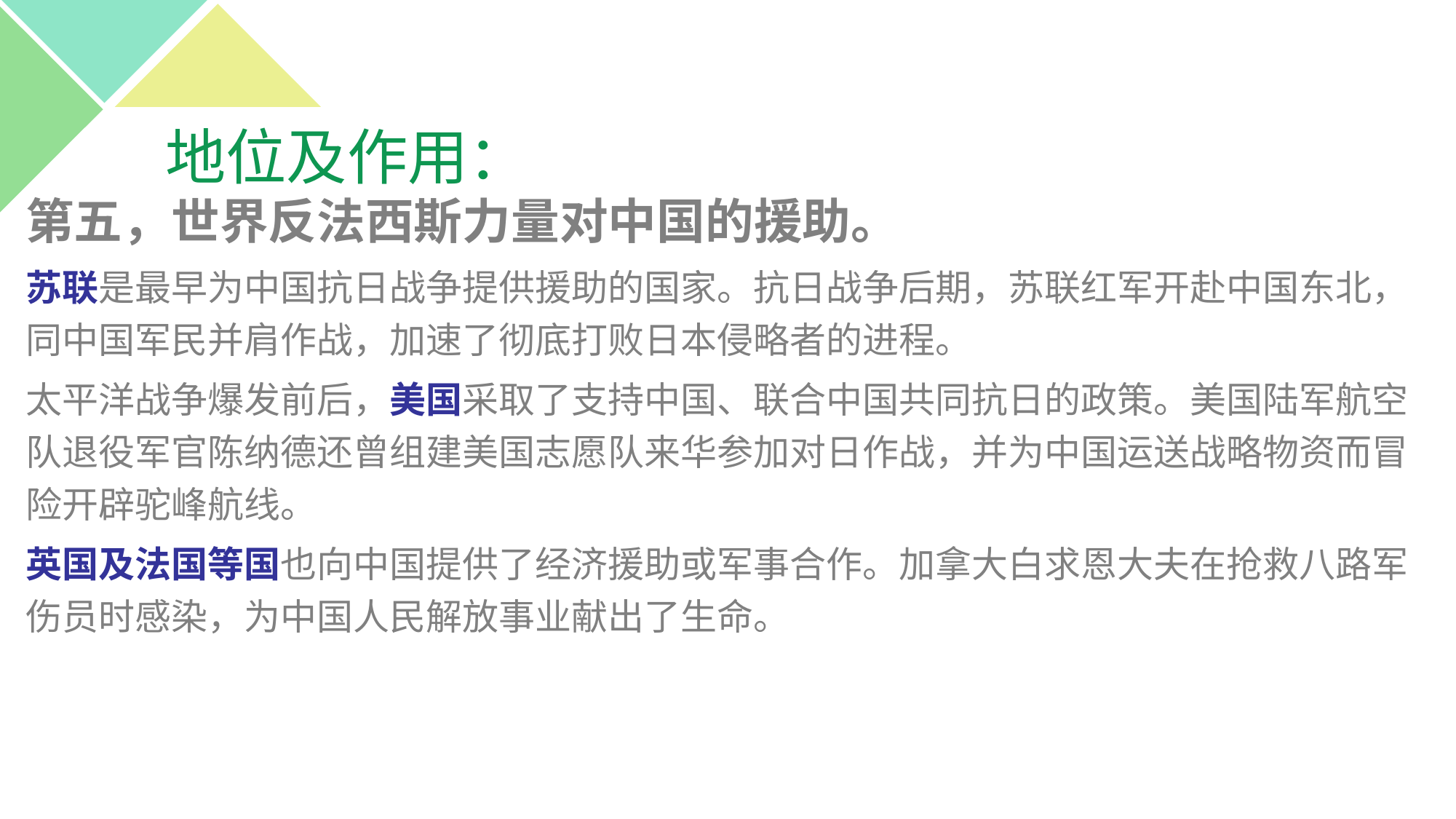

# 地位及作用：
第五，世界反法西斯力量对中国的援助。
苏联是最早为中国抗日战争提供援助的国家。抗日战争后期，苏联红军开赴中国东北，同中国军民并肩作战，加速了彻底打败日本侵略者的进程。
太平洋战争爆发前后，美国采取了支持中国、联合中国共同抗日的政策。美国陆军航空队退役军官陈纳德还曾组建美国志愿队来华参加对日作战，并为中国运送战略物资而冒险开辟驼峰航线。
英国及法国等国也向中国提供了经济援助或军事合作。加拿大白求恩大夫在抢救八路军伤员时感染，为中国人民解放事业献出了生命。